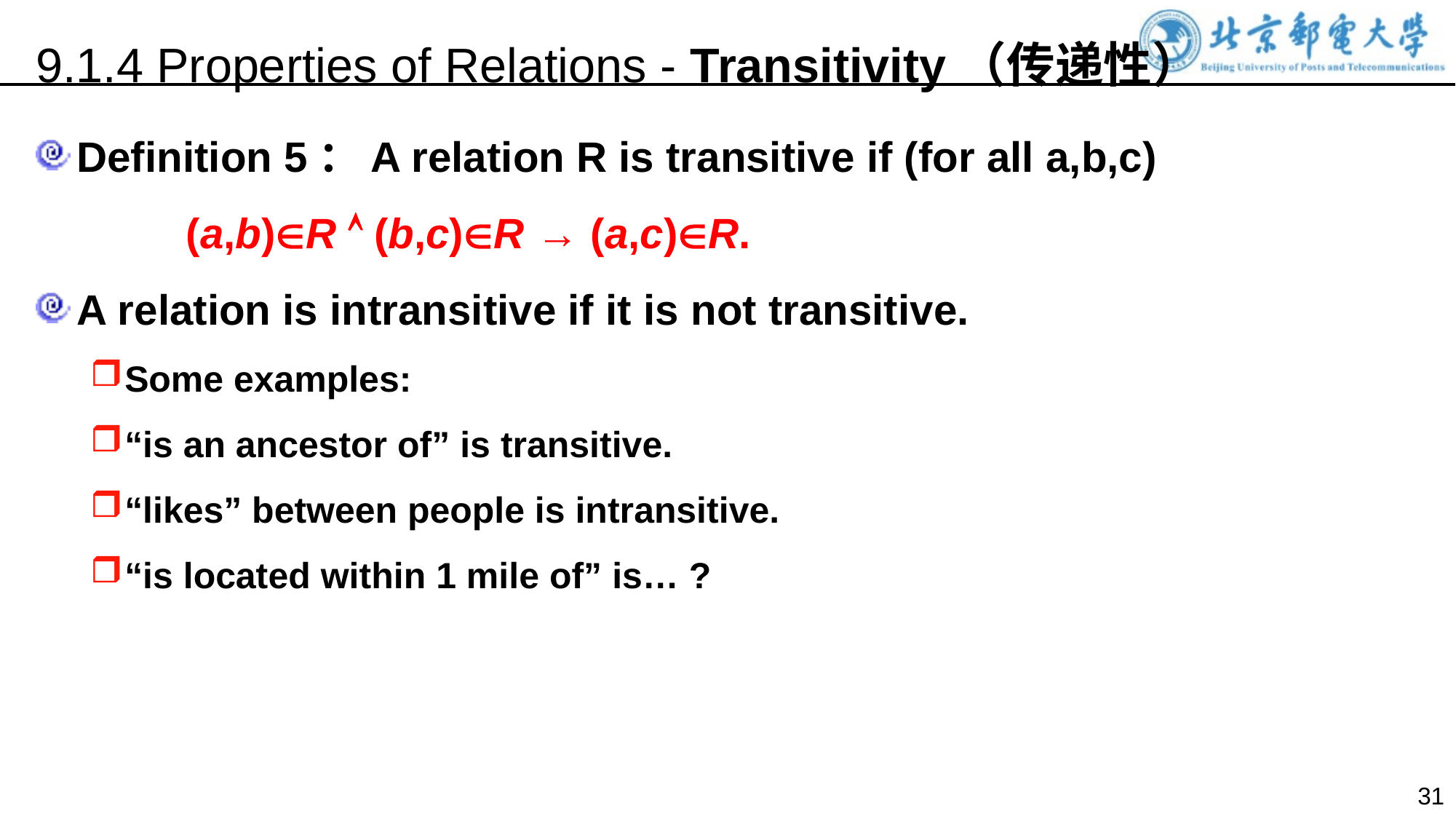

9.1.4 Properties of Relations - Transitivity（传递性）
Definition 5：A relation R is transitive if (for all a,b,c)
	(a,b)∈R ∧ (b,c)∈R → (a,c)∈R.
A relation is intransitive if it is not transitive.
Some examples:
“is an ancestor of” is transitive.
“likes” between people is intransitive.
“is located within 1 mile of” is… ?